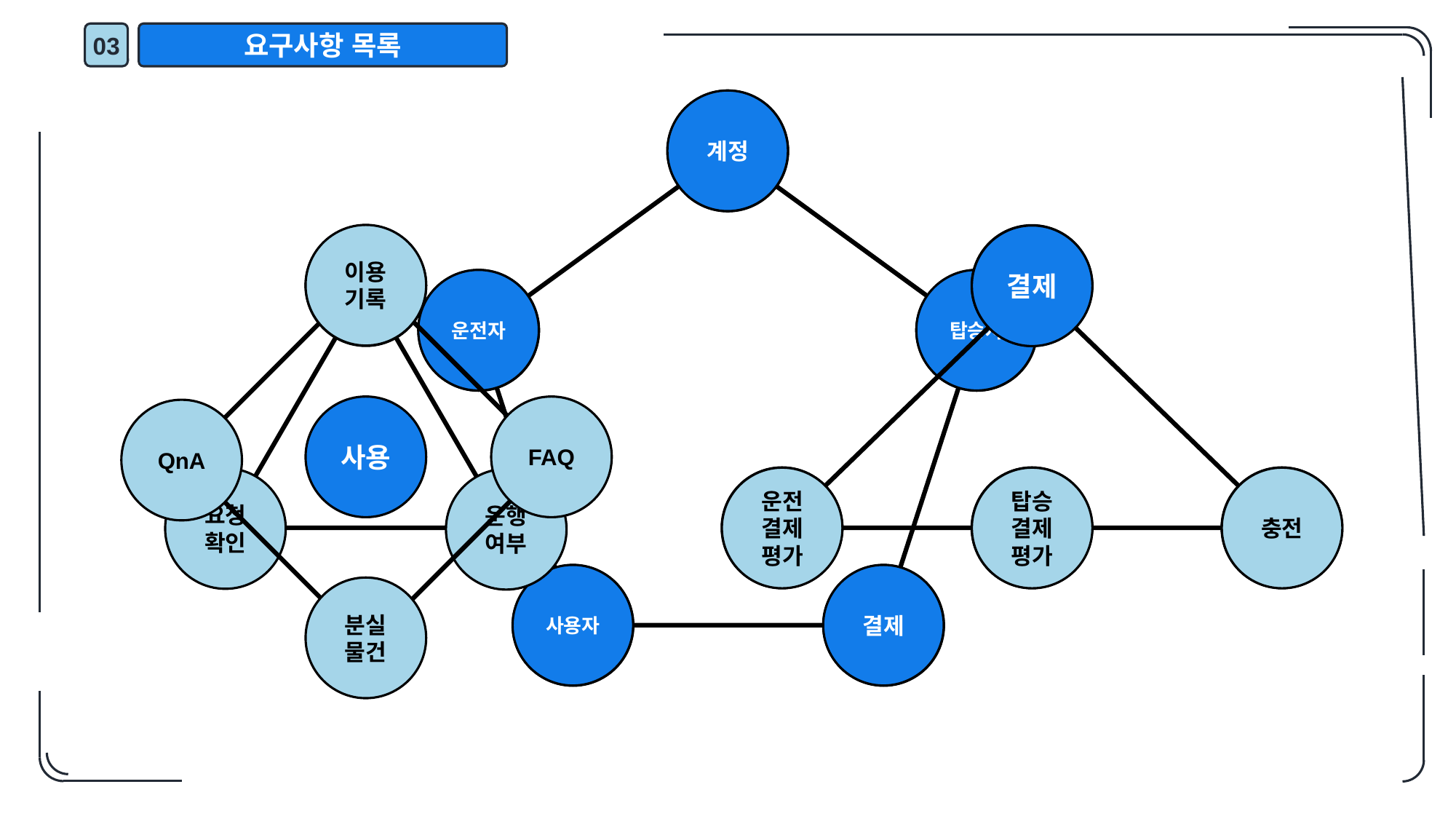

03
요구사항 목록

계정
로그인

이용
기록
운전
탑승
결제
운전자
탑승자
회원가입
회원탈퇴

사용
FAQ
QnA
배차
요청
차량
선택
차량
정보
운전
결제
평가
탑승
결제
평가
충전
요청
확인
운행
여부
사용자
결제
계정
찾기
계정
수정
분실
물건